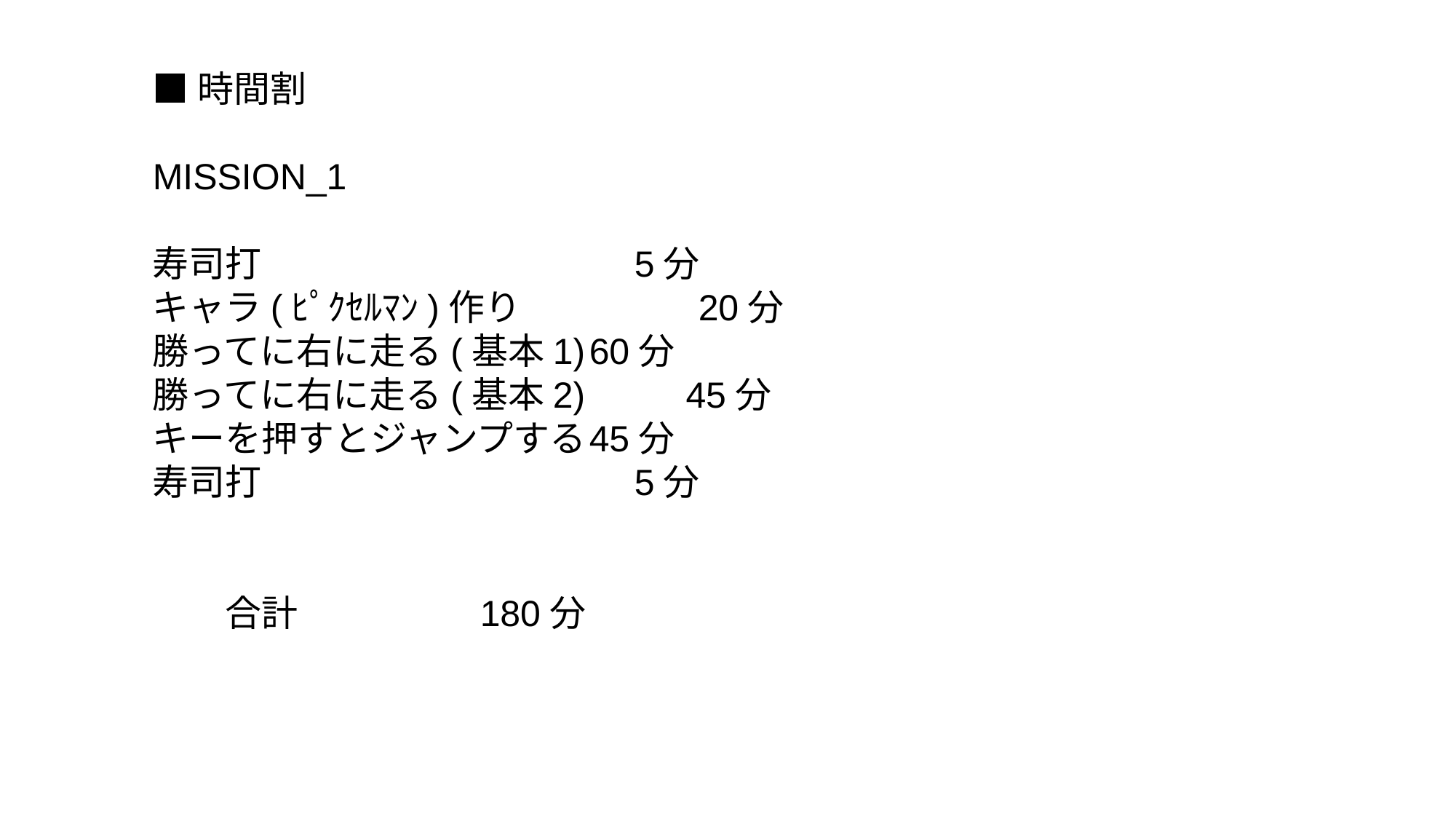

■時間割

MISSION_1

寿司打		　　	　5分
キャラ(ﾋﾟｸｾﾙﾏﾝ)作り	　	20分
勝ってに右に走る(基本1)	60分
勝ってに右に走る(基本2) 　　45分
キーを押すとジャンプする	45分
寿司打		　　	　5分

　　合計		180分